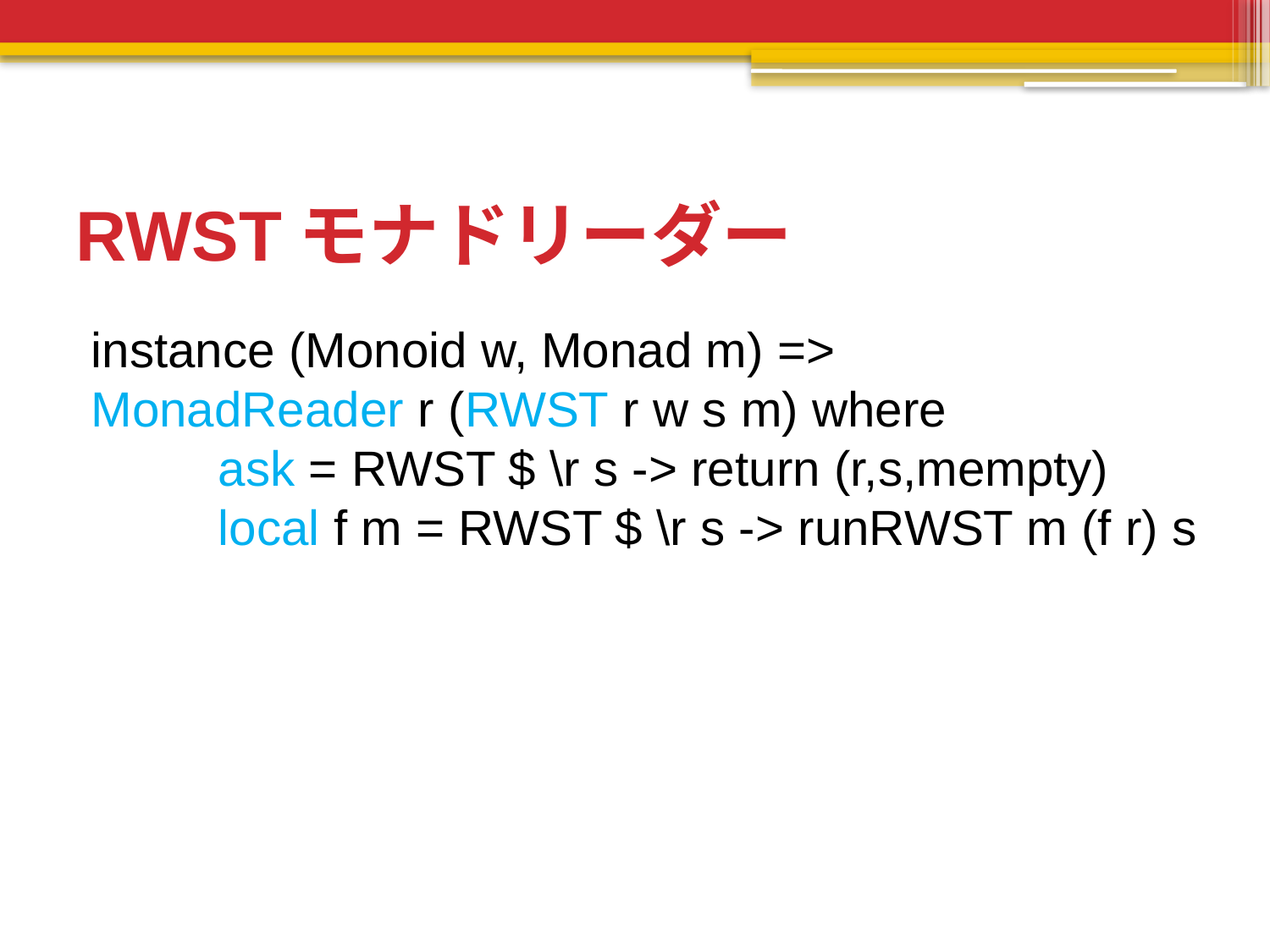

# RWSTモナドリーダー
instance (Monoid w, Monad m) =>
MonadReader r (RWST r w s m) where
	ask = RWST $ \r s -> return (r,s,mempty)
	local f m = RWST $ \r s -> runRWST m (f r) s